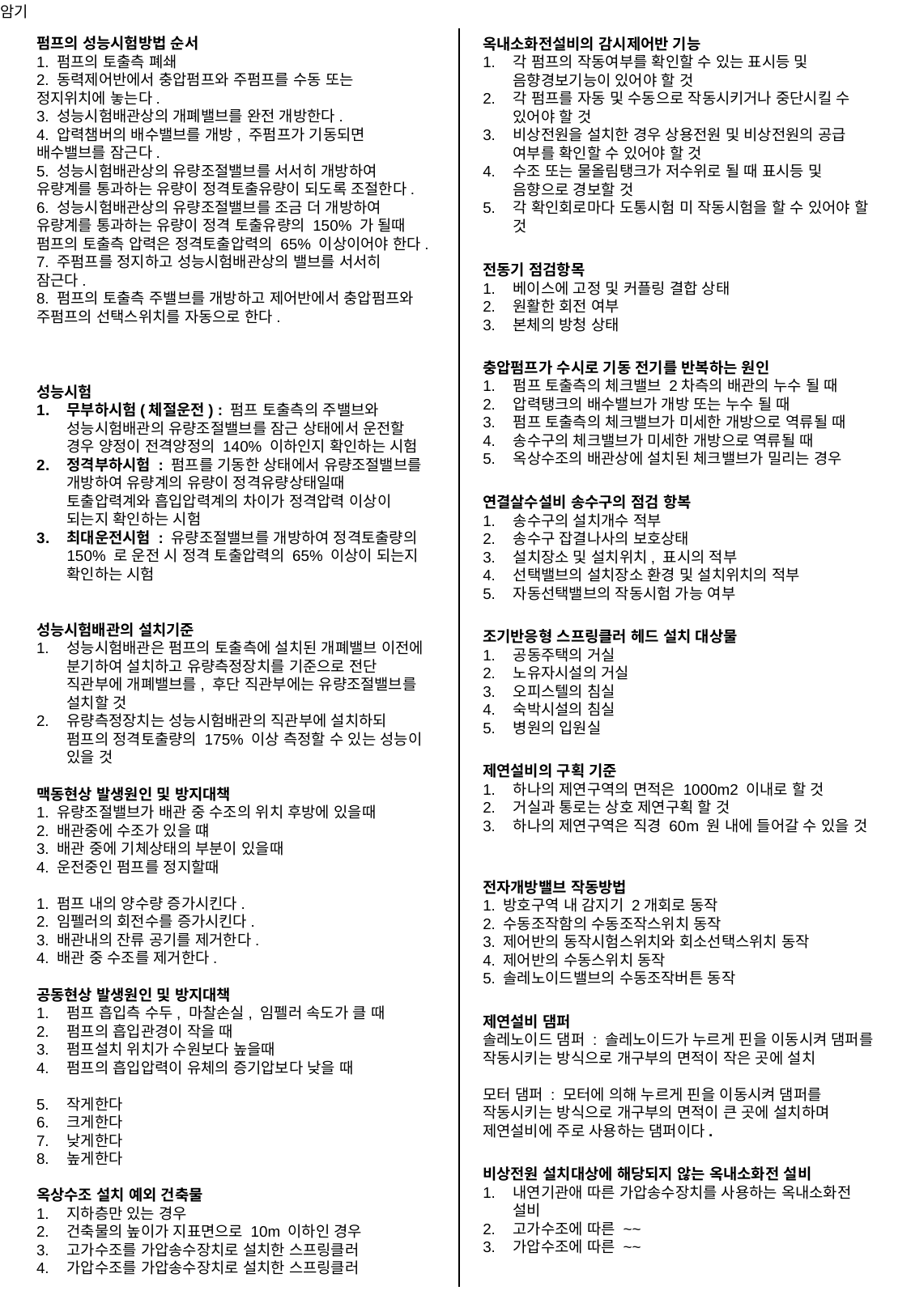

암기
펌프의 성능시험방법 순서
1. 펌프의 토출측 폐쇄
2. 동력제어반에서 충압펌프와 주펌프를 수동 또는 정지위치에 놓는다.
3. 성능시험배관상의 개폐밸브를 완전 개방한다.
4. 압력챔버의 배수밸브를 개방, 주펌프가 기동되면 배수밸브를 잠근다.
5. 성능시험배관상의 유량조절밸브를 서서히 개방하여 유량계를 통과하는 유량이 정격토출유량이 되도록 조절한다.
6. 성능시험배관상의 유량조절밸브를 조금 더 개방하여 유량계를 통과하는 유량이 정격 토출유량의 150% 가 될때 펌프의 토출측 압력은 정격토출압력의 65% 이상이어야 한다.
7. 주펌프를 정지하고 성능시험배관상의 밸브를 서서히 잠근다.
8. 펌프의 토출측 주밸브를 개방하고 제어반에서 충압펌프와 주펌프의 선택스위치를 자동으로 한다.

옥내소화전설비의 감시제어반 기능
각 펌프의 작동여부를 확인할 수 있는 표시등 및 음향경보기능이 있어야 할 것
각 펌프를 자동 및 수동으로 작동시키거나 중단시킬 수 있어야 할 것
비상전원을 설치한 경우 상용전원 및 비상전원의 공급 여부를 확인할 수 있어야 할 것
수조 또는 물올림탱크가 저수위로 될 때 표시등 및 음향으로 경보할 것
각 확인회로마다 도통시험 미 작동시험을 할 수 있어야 할 것
전동기 점검항목
베이스에 고정 및 커플링 결합 상태
원활한 회전 여부
본체의 방청 상태
충압펌프가 수시로 기동 전기를 반복하는 원인
펌프 토출측의 체크밸브 2차측의 배관의 누수 될 때
압력탱크의 배수밸브가 개방 또는 누수 될 때
펌프 토출측의 체크밸브가 미세한 개방으로 역류될 때
송수구의 체크밸브가 미세한 개방으로 역류될 때
옥상수조의 배관상에 설치된 체크밸브가 밀리는 경우
성능시험
무부하시험(체절운전) : 펌프 토출측의 주밸브와 성능시험배관의 유량조절밸브를 잠근 상태에서 운전할 경우 양정이 전격양정의 140% 이하인지 확인하는 시험
정격부하시험 : 펌프를 기동한 상태에서 유량조절밸브를 개방하여 유량계의 유량이 정격유량상태일때 토출압력계와 흡입압력계의 차이가 정격압력 이상이 되는지 확인하는 시험
최대운전시험 : 유량조절밸브를 개방하여 정격토출량의 150% 로 운전 시 정격 토출압력의 65% 이상이 되는지 확인하는 시험
연결살수설비 송수구의 점검 항복
송수구의 설치개수 적부
송수구 잡결나사의 보호상태
설치장소 및 설치위치, 표시의 적부
선택밸브의 설치장소 환경 및 설치위치의 적부
자동선택밸브의 작동시험 가능 여부
성능시험배관의 설치기준
성능시험배관은 펌프의 토출측에 설치된 개폐밸브 이전에 분기하여 설치하고 유량측정장치를 기준으로 전단 직관부에 개폐밸브를, 후단 직관부에는 유량조절밸브를 설치할 것
유량측정장치는 성능시험배관의 직관부에 설치하되 펌프의 정격토출량의 175% 이상 측정할 수 있는 성능이 있을 것
조기반응형 스프링클러 헤드 설치 대상물
공동주택의 거실
노유자시설의 거실
오피스텔의 침실
숙박시설의 침실
병원의 입원실
제연설비의 구획 기준
하나의 제연구역의 면적은 1000m2 이내로 할 것
거실과 통로는 상호 제연구획 할 것
하나의 제연구역은 직경 60m 원 내에 들어갈 수 있을 것
맥동현상 발생원인 및 방지대책
1. 유량조절밸브가 배관 중 수조의 위치 후방에 있을때
2. 배관중에 수조가 있을 떄
3. 배관 중에 기체상태의 부분이 있을때
4. 운전중인 펌프를 정지할때

1. 펌프 내의 양수량 증가시킨다.
2. 임펠러의 회전수를 증가시킨다.
3. 배관내의 잔류 공기를 제거한다.
4. 배관 중 수조를 제거한다.
전자개방밸브 작동방법
1. 방호구역 내 감지기 2개회로 동작
2. 수동조작함의 수동조작스위치 동작
3. 제어반의 동작시험스위치와 회소선택스위치 동작
4. 제어반의 수동스위치 동작
5. 솔레노이드밸브의 수동조작버튼 동작
공동현상 발생원인 및 방지대책
펌프 흡입측 수두, 마찰손실, 임펠러 속도가 클 때
펌프의 흡입관경이 작을 때
펌프설치 위치가 수원보다 높을때
펌프의 흡입압력이 유체의 증기압보다 낮을 때

작게한다
크게한다
낮게한다
높게한다

제연설비 댐퍼
솔레노이드 댐퍼 : 솔레노이드가 누르게 핀을 이동시켜 댐퍼를 작동시키는 방식으로 개구부의 면적이 작은 곳에 설치

모터 댐퍼 : 모터에 의해 누르게 핀을 이동시켜 댐퍼를 작동시키는 방식으로 개구부의 면적이 큰 곳에 설치하며 제연설비에 주로 사용하는 댐퍼이다.
비상전원 설치대상에 해당되지 않는 옥내소화전 설비
내연기관애 따른 가압송수장치를 사용하는 옥내소화전 설비
고가수조에 따른 ~~
가압수조에 따른 ~~
옥상수조 설치 예외 건축물
지하층만 있는 경우
건축물의 높이가 지표면으로 10m 이하인 경우
고가수조를 가압송수장치로 설치한 스프링클러
가압수조를 가압송수장치로 설치한 스프링클러